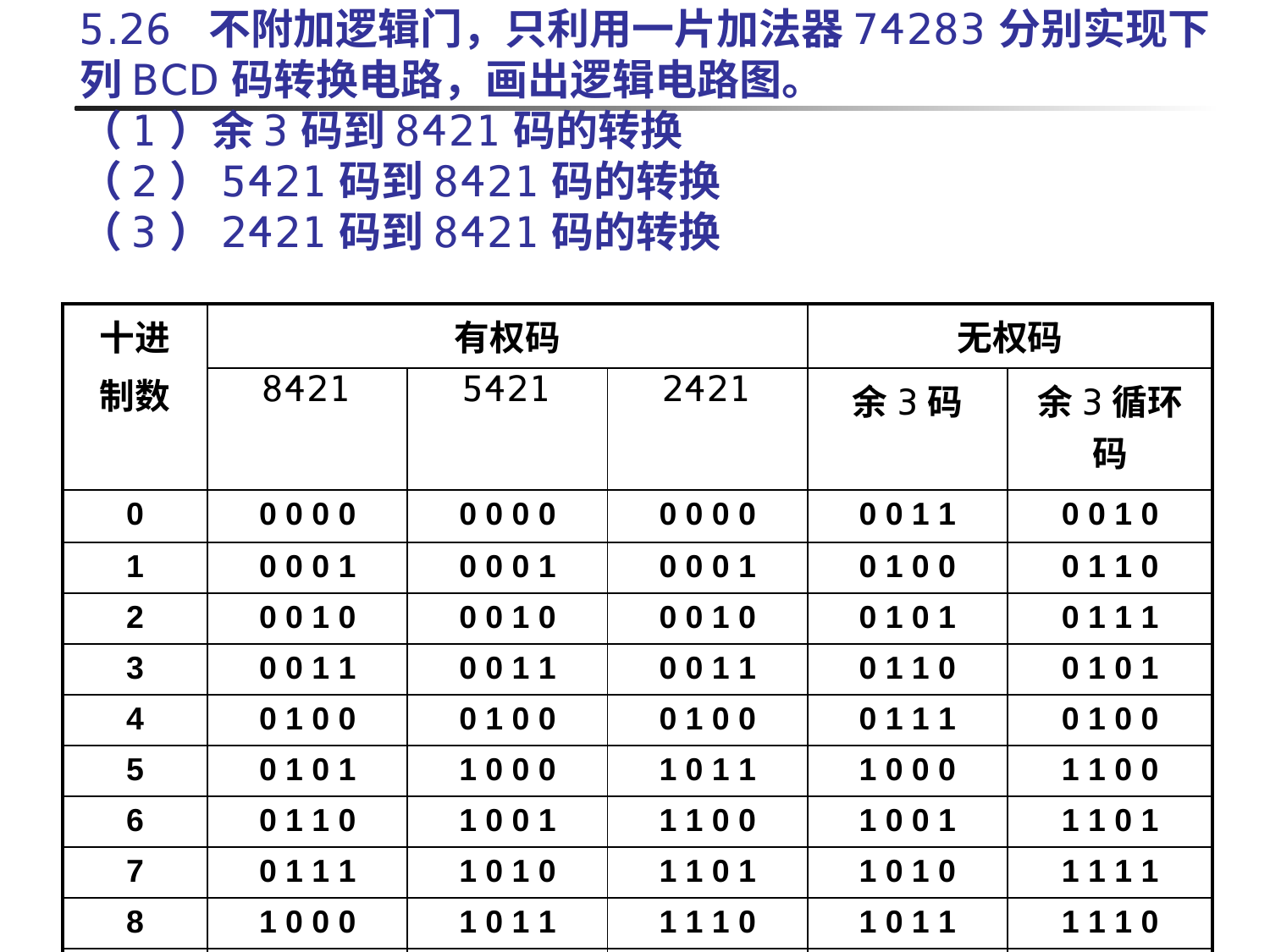

5.26  不附加逻辑门，只利用一片加法器74283分别实现下列BCD码转换电路，画出逻辑电路图。
（1）余3码到8421码的转换
（2）5421码到8421码的转换
（3）2421码到8421码的转换
| 十进 制数 | 有权码 |  |  | 无权码 |  |
| --- | --- | --- | --- | --- | --- |
|  | 8421 | 5421 | 2421 | 余3码 | 余3循环码 |
| 0 | 0 0 0 0 | 0 0 0 0 | 0 0 0 0 | 0 0 1 1 | 0 0 1 0 |
| 1 | 0 0 0 1 | 0 0 0 1 | 0 0 0 1 | 0 1 0 0 | 0 1 1 0 |
| 2 | 0 0 1 0 | 0 0 1 0 | 0 0 1 0 | 0 1 0 1 | 0 1 1 1 |
| 3 | 0 0 1 1 | 0 0 1 1 | 0 0 1 1 | 0 1 1 0 | 0 1 0 1 |
| 4 | 0 1 0 0 | 0 1 0 0 | 0 1 0 0 | 0 1 1 1 | 0 1 0 0 |
| 5 | 0 1 0 1 | 1 0 0 0 | 1 0 1 1 | 1 0 0 0 | 1 1 0 0 |
| 6 | 0 1 1 0 | 1 0 0 1 | 1 1 0 0 | 1 0 0 1 | 1 1 0 1 |
| 7 | 0 1 1 1 | 1 0 1 0 | 1 1 0 1 | 1 0 1 0 | 1 1 1 1 |
| 8 | 1 0 0 0 | 1 0 1 1 | 1 1 1 0 | 1 0 1 1 | 1 1 1 0 |
| 9 | 1 0 0 1 | 1 1 0 0 | 1 1 1 1 | 1 1 0 0 | 1 0 1 0 |